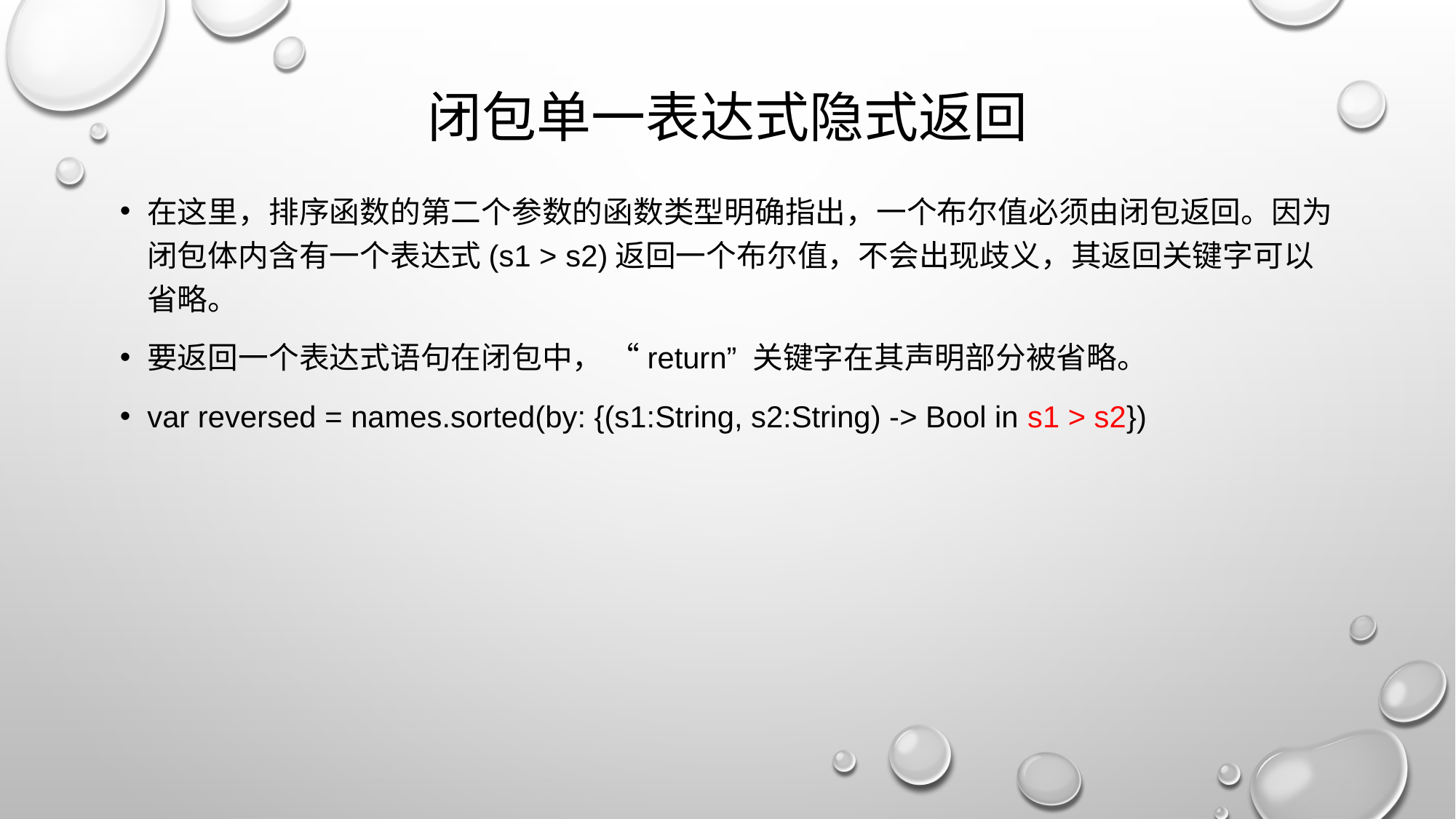

# 闭包单一表达式隐式返回
在这里，排序函数的第二个参数的函数类型明确指出，一个布尔值必须由闭包返回。因为闭包体内含有一个表达式(s1 > s2)返回一个布尔值，不会出现歧义，其返回关键字可以省略。
要返回一个表达式语句在闭包中， “return” 关键字在其声明部分被省略。
var reversed = names.sorted(by: {(s1:String, s2:String) -> Bool in s1 > s2})